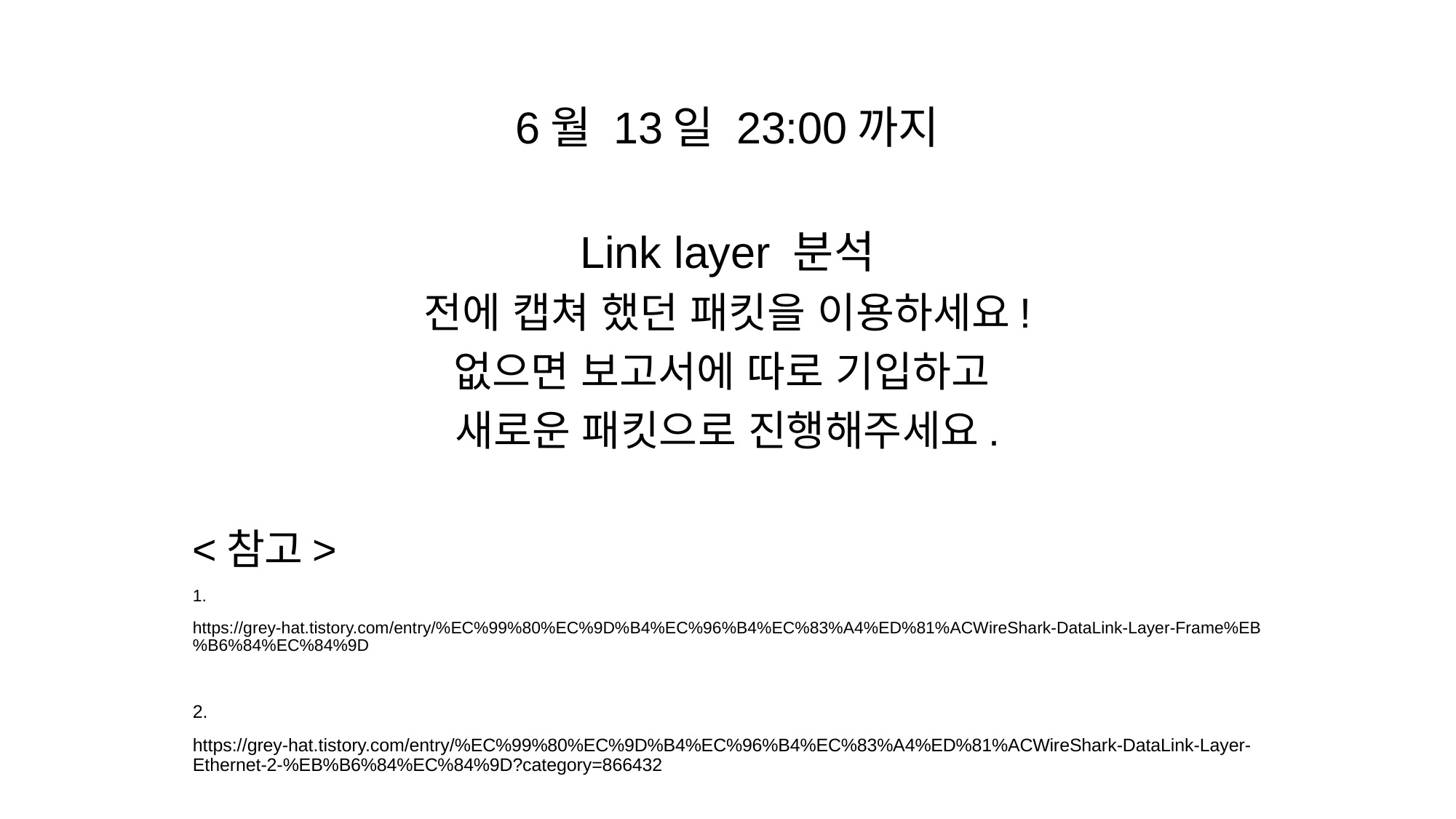

6월 13일 23:00까지

Link layer 분석
전에 캡쳐 했던 패킷을 이용하세요!
없으면 보고서에 따로 기입하고
새로운 패킷으로 진행해주세요.

<참고>
1.
https://grey-hat.tistory.com/entry/%EC%99%80%EC%9D%B4%EC%96%B4%EC%83%A4%ED%81%ACWireShark-DataLink-Layer-Frame%EB%B6%84%EC%84%9D

2.
https://grey-hat.tistory.com/entry/%EC%99%80%EC%9D%B4%EC%96%B4%EC%83%A4%ED%81%ACWireShark-DataLink-Layer-Ethernet-2-%EB%B6%84%EC%84%9D?category=866432